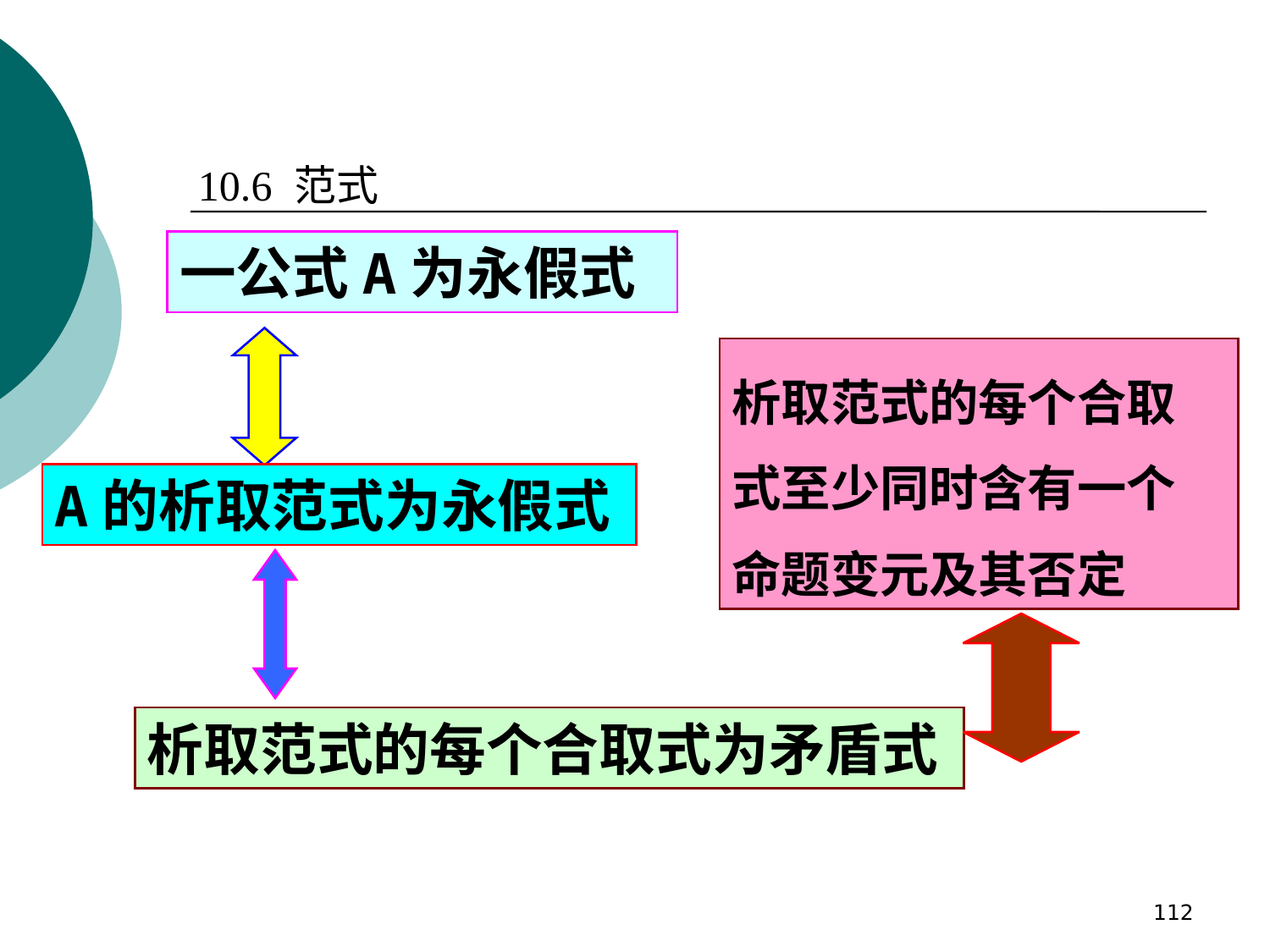

10.6 范式
一公式A为永假式

析取范式的每个合取
式至少同时含有一个
命题变元及其否定
A的析取范式为永假式

析取范式的每个合取式为矛盾式
112